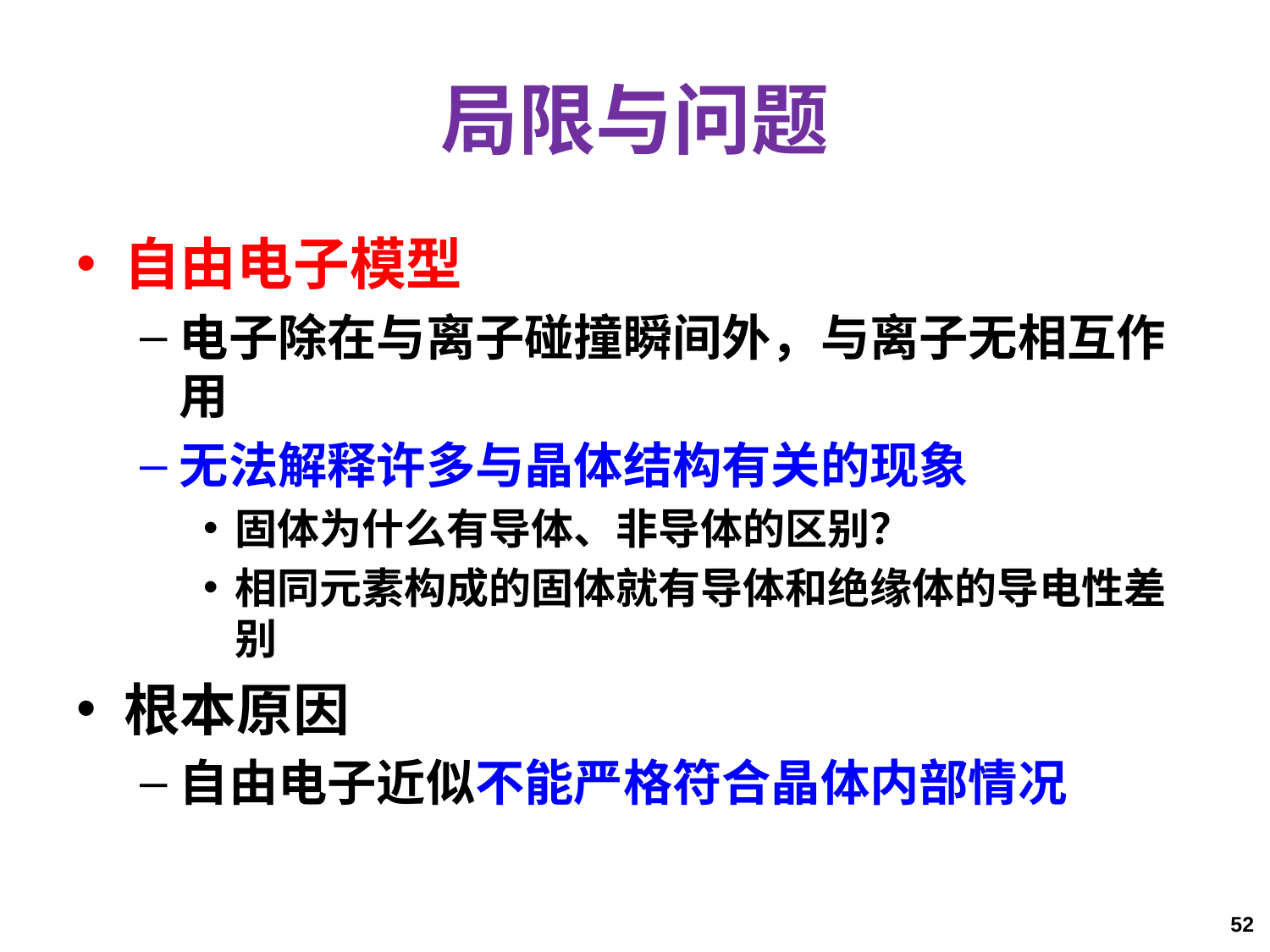

# 局限与问题
自由电子模型
电子除在与离子碰撞瞬间外，与离子无相互作用
无法解释许多与晶体结构有关的现象
固体为什么有导体、非导体的区别？
相同元素构成的固体就有导体和绝缘体的导电性差别
根本原因
自由电子近似不能严格符合晶体内部情况
52